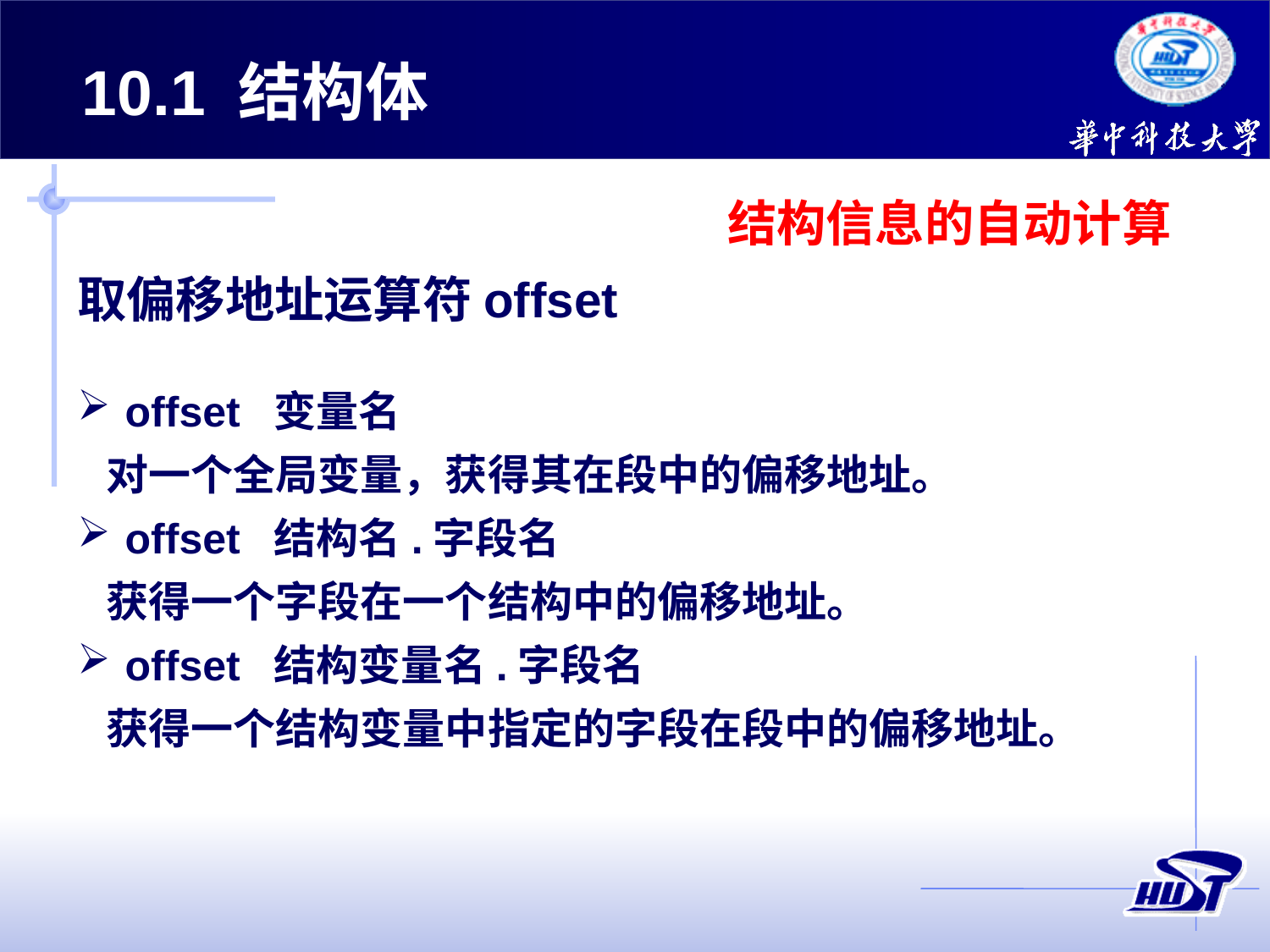

10.1 结构体
结构信息的自动计算
取偏移地址运算符offset
offset  变量名
  对一个全局变量，获得其在段中的偏移地址。
offset  结构名.字段名
  获得一个字段在一个结构中的偏移地址。
offset  结构变量名.字段名
  获得一个结构变量中指定的字段在段中的偏移地址。